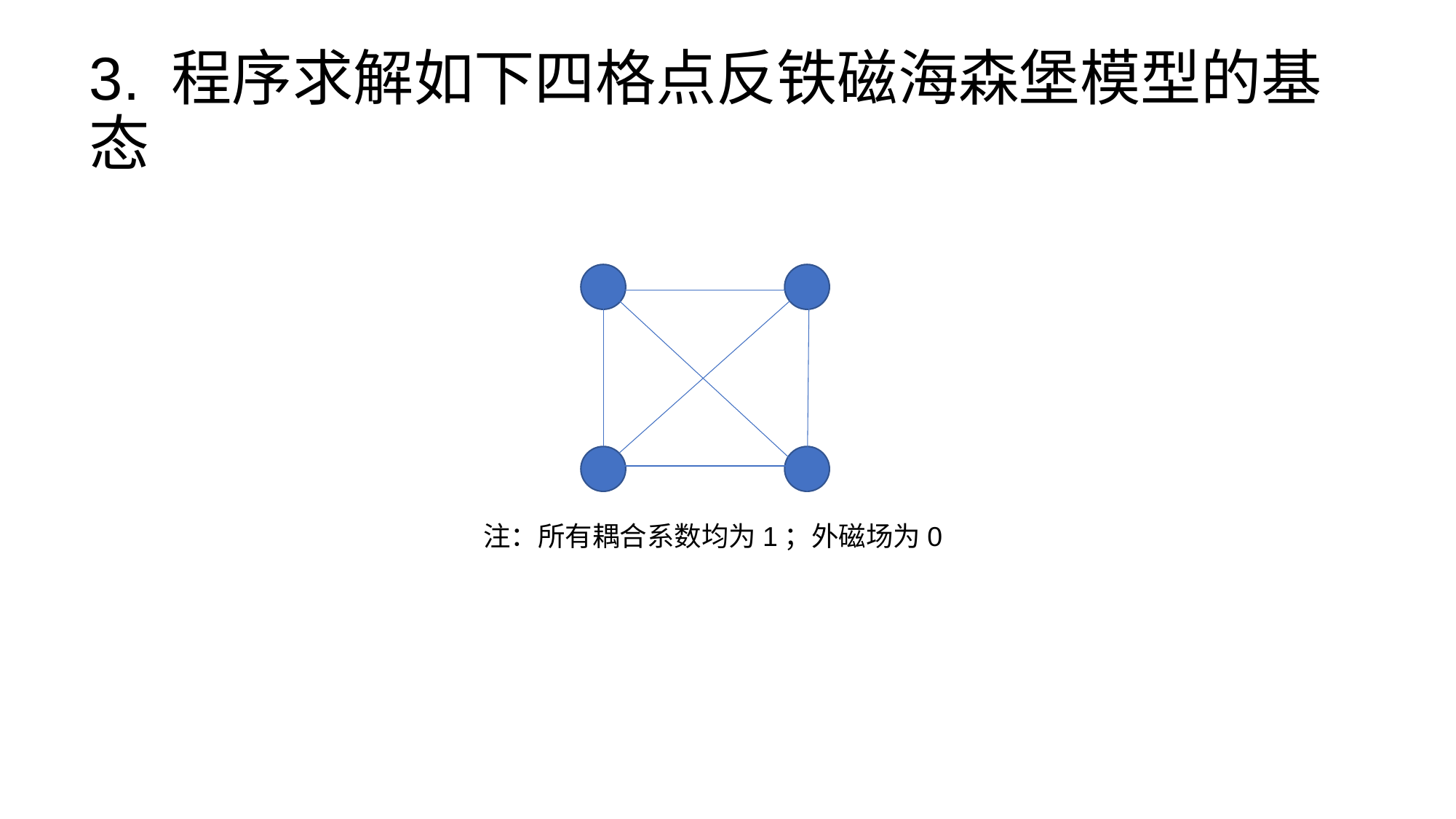

# 3. 程序求解如下四格点反铁磁海森堡模型的基态

注：所有耦合系数均为1；外磁场为0